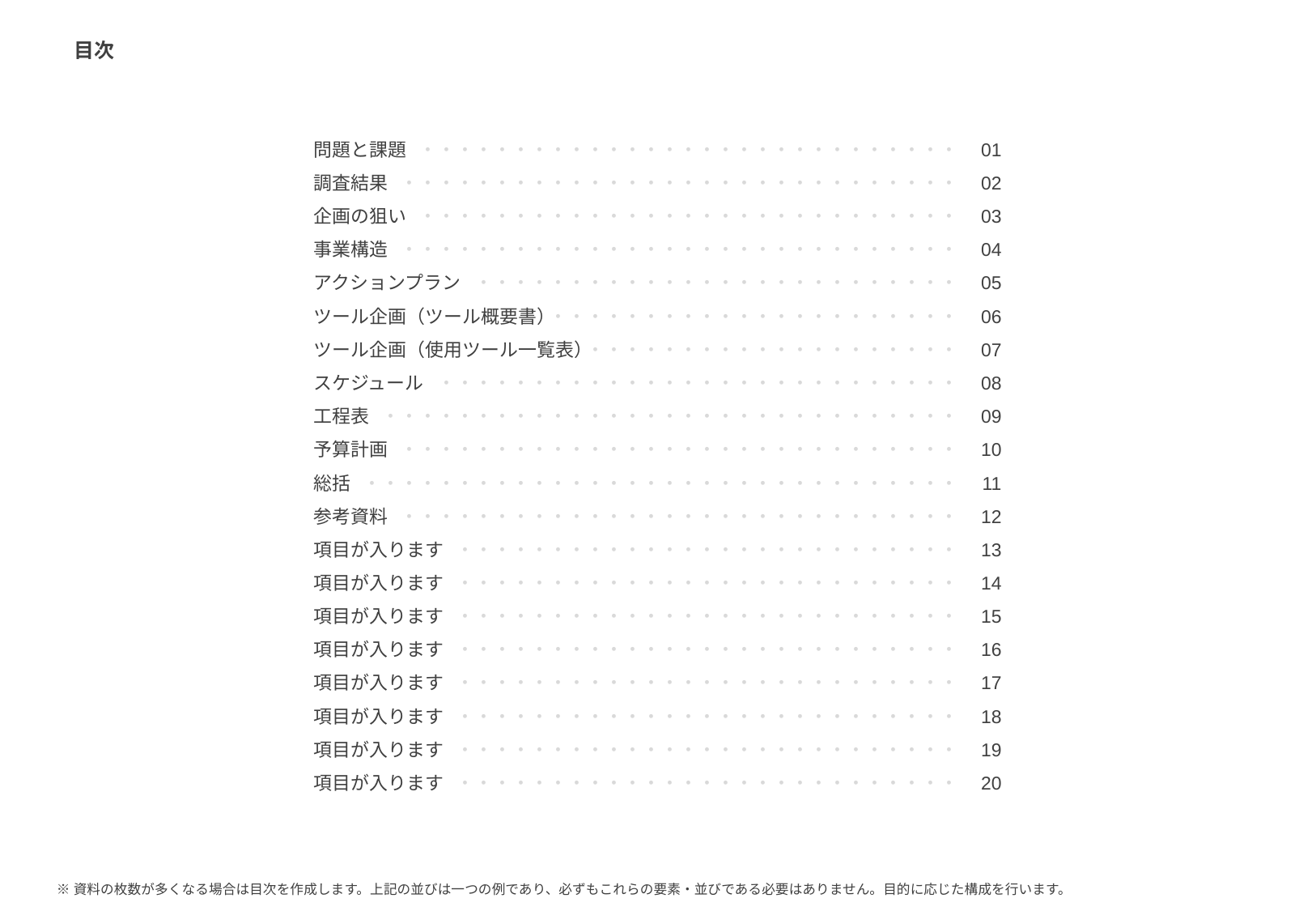

目次
・・・・・・・・・・・・・・・・・・・・・・・・・・・・・
・・・・・・・・・・・・・・・・・・・・・・・・・・・・・・
・・・・・・・・・・・・・・・・・・・・・・・・・・・・・
・・・・・・・・・・・・・・・・・・・・・・・・・・・・・・
・・・・・・・・・・・・・・・・・・・・・・・・・・
・・・・・・・・・・・・・・・・・・・・・・
・・・・・・・・・・・・・・・・・・・・
・・・・・・・・・・・・・・・・・・・・・・・・・・・・
・・・・・・・・・・・・・・・・・・・・・・・・・・・・・・・
・・・・・・・・・・・・・・・・・・・・・・・・・・・・・・
・・・・・・・・・・・・・・・・・・・・・・・・・・・・・・・・
・・・・・・・・・・・・・・・・・・・・・・・・・・・・・・
・・・・・・・・・・・・・・・・・・・・・・・・・・・
・・・・・・・・・・・・・・・・・・・・・・・・・・・
・・・・・・・・・・・・・・・・・・・・・・・・・・・
・・・・・・・・・・・・・・・・・・・・・・・・・・・
・・・・・・・・・・・・・・・・・・・・・・・・・・・
・・・・・・・・・・・・・・・・・・・・・・・・・・・
・・・・・・・・・・・・・・・・・・・・・・・・・・・
・・・・・・・・・・・・・・・・・・・・・・・・・・・
問題と課題
調査結果
企画の狙い
事業構造
アクションプラン
ツール企画（ツール概要書）
ツール企画（使用ツール一覧表）
スケジュール
工程表
予算計画
総括
参考資料
項目が入ります
項目が入ります
項目が入ります
項目が入ります
項目が入ります
項目が入ります
項目が入ります
項目が入ります
01
02
03
04
05
06
07
08
09
10
11
12
13
14
15
16
17
18
19
20
※資料の枚数が多くなる場合は目次を作成します。上記の並びは一つの例であり、必ずもこれらの要素・並びである必要はありません。目的に応じた構成を行います。